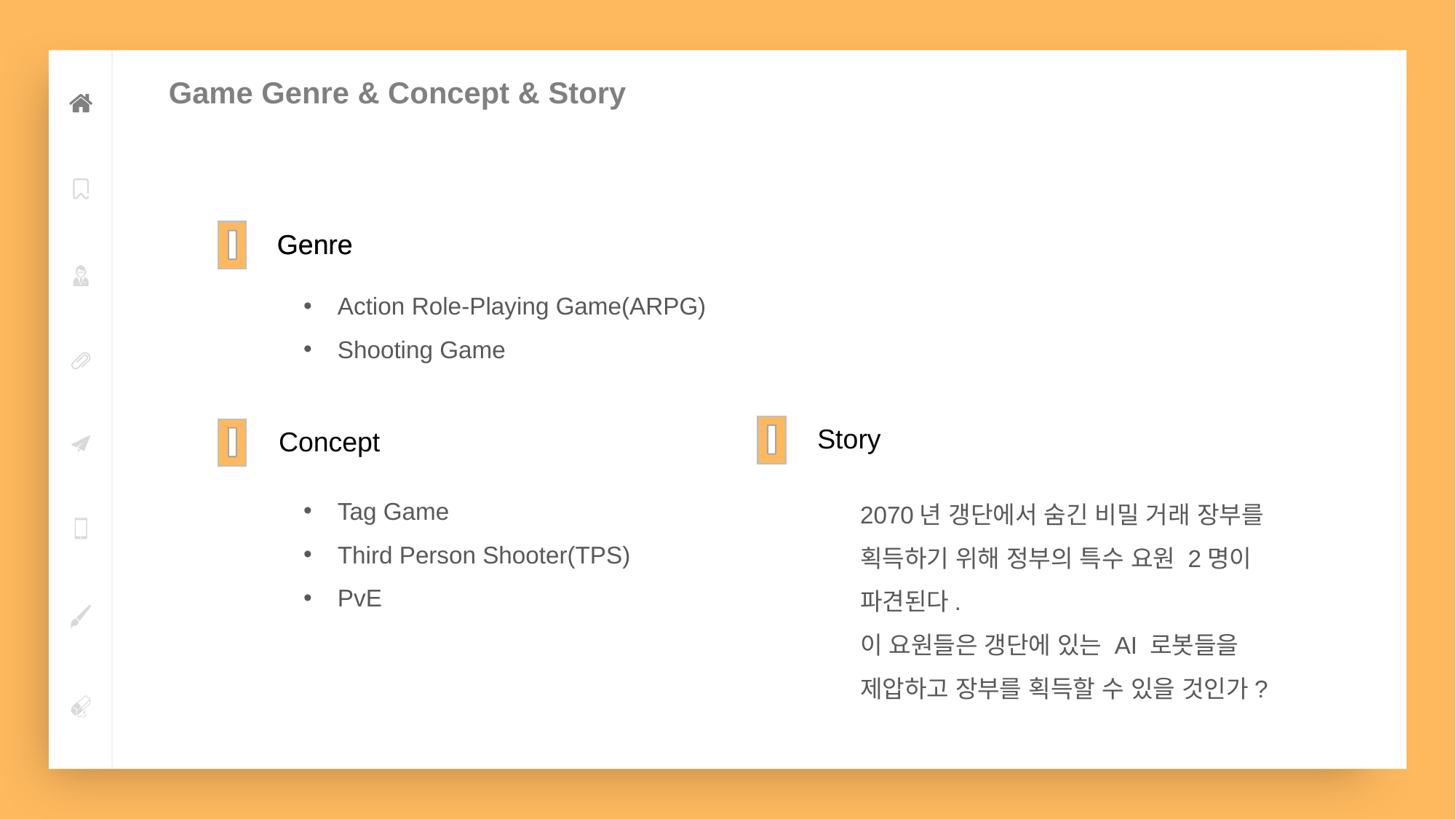

Game Genre & Concept & Story

Genre
Genre

Action Role-Playing Game(ARPG)
Shooting Game
Story

Concept

Tag Game
Third Person Shooter(TPS)
PvE

2070년 갱단에서 숨긴 비밀 거래 장부를 획득하기 위해 정부의 특수 요원 2명이 파견된다.
이 요원들은 갱단에 있는 AI 로봇들을 제압하고 장부를 획득할 수 있을 것인가?